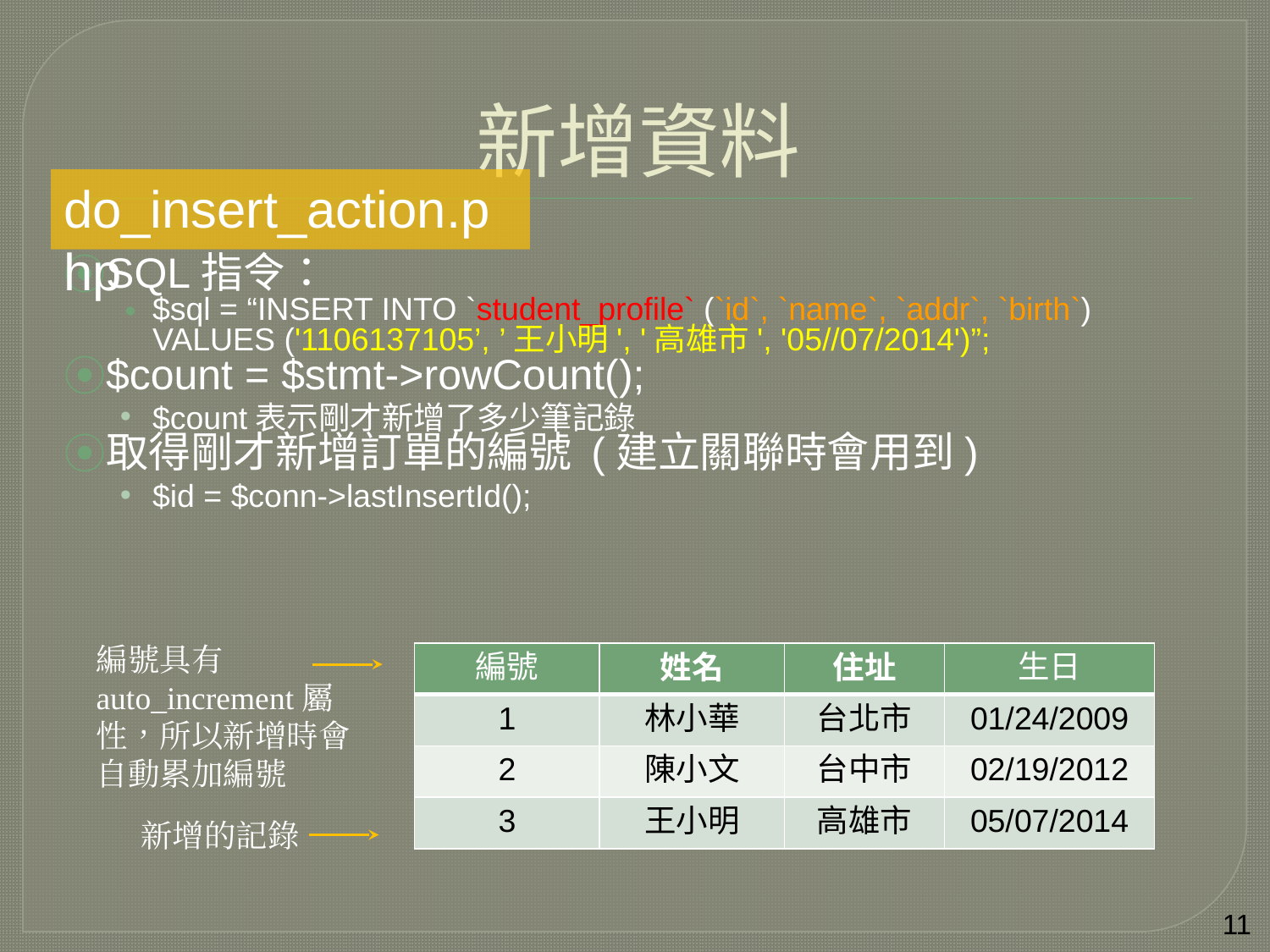

# 新增資料
do_insert_action.php
SQL指令：
$sql = “INSERT INTO `student_profile` (`id`, `name`, `addr`, `birth`) VALUES ('1106137105’, ’王小明', '高雄市', '05//07/2014')”;
$count = $stmt->rowCount();
$count表示剛才新增了多少筆記錄
取得剛才新增訂單的編號 (建立關聯時會用到)
$id = $conn->lastInsertId();
編號具有auto_increment屬性，所以新增時會自動累加編號
| 編號 | 姓名 | 住址 | 生日 |
| --- | --- | --- | --- |
| 1 | 林小華 | 台北市 | 01/24/2009 |
| 2 | 陳小文 | 台中市 | 02/19/2012 |
| 3 | 王小明 | 高雄市 | 05/07/2014 |
新增的記錄
11